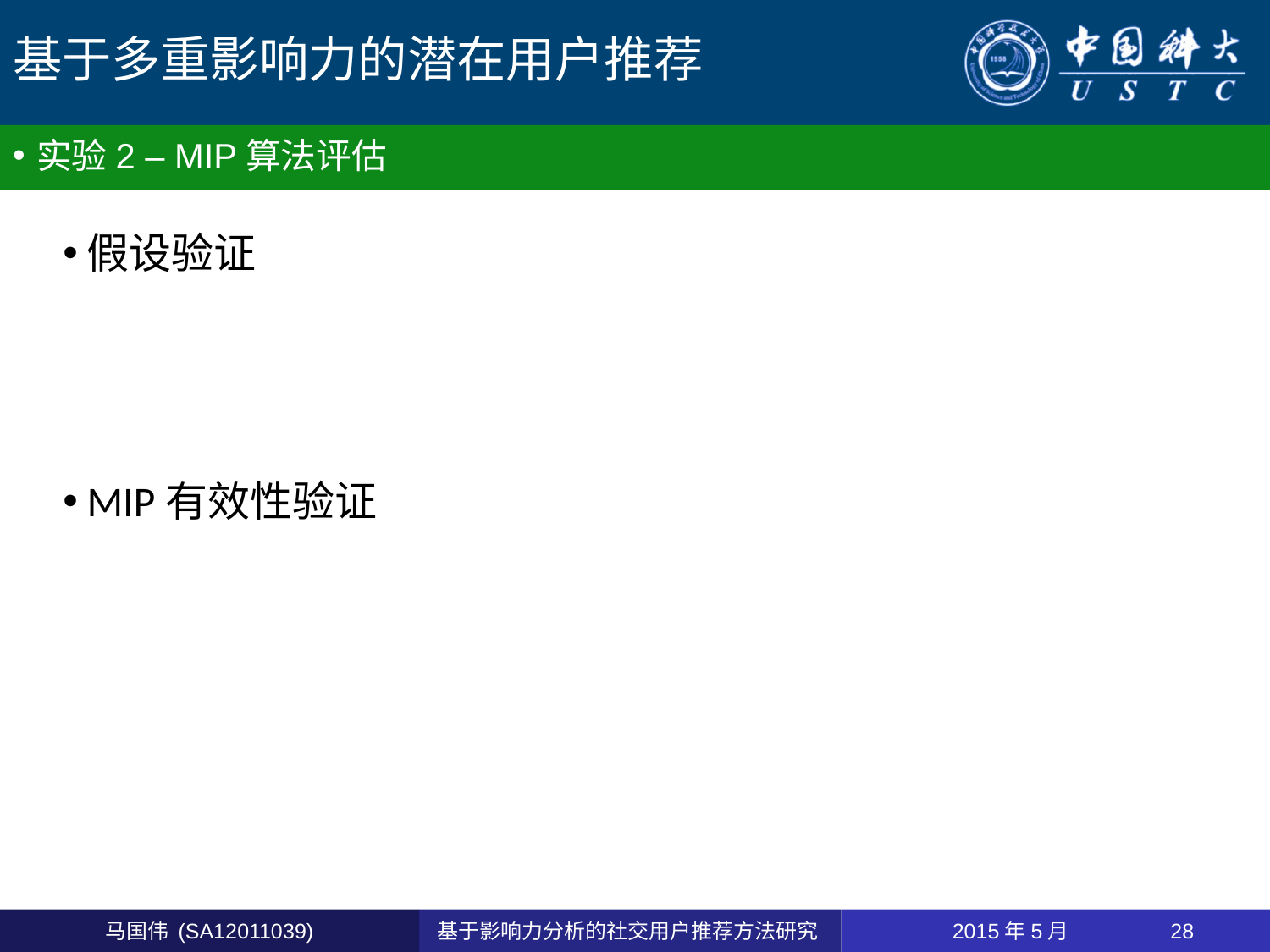

# 基于多重影响力的潜在用户推荐
实验2 – MIP算法评估
假设验证

MIP有效性验证
2015年5月
28